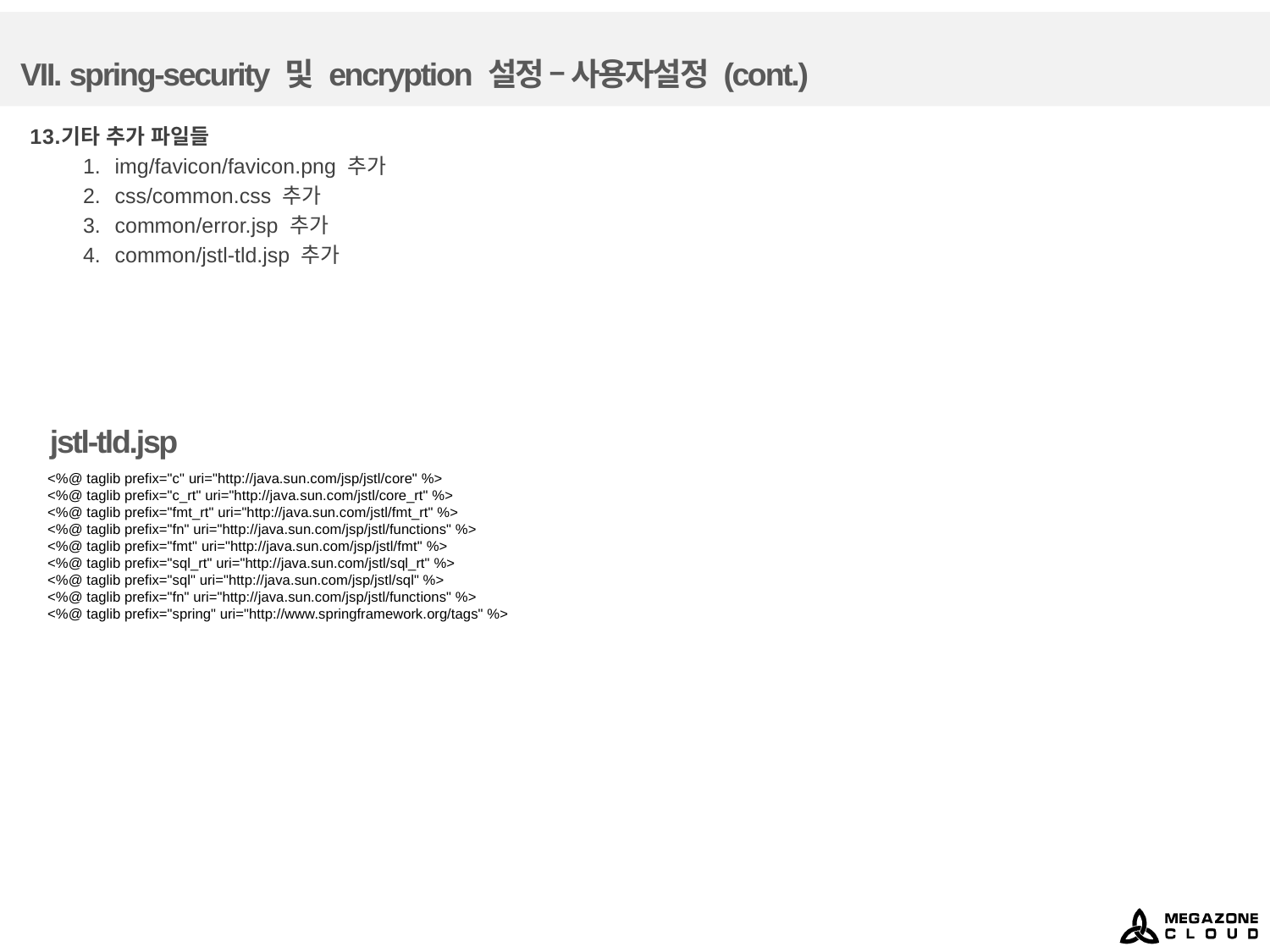

# VII. spring-security 및 encryption 설정 – 사용자설정 (cont.)
기타 추가 파일들
img/favicon/favicon.png 추가
css/common.css 추가
common/error.jsp 추가
common/jstl-tld.jsp 추가

jstl-tld.jsp
<%@ taglib prefix="c" uri="http://java.sun.com/jsp/jstl/core" %>
<%@ taglib prefix="c_rt" uri="http://java.sun.com/jstl/core_rt" %>
<%@ taglib prefix="fmt_rt" uri="http://java.sun.com/jstl/fmt_rt" %>
<%@ taglib prefix="fn" uri="http://java.sun.com/jsp/jstl/functions" %>
<%@ taglib prefix="fmt" uri="http://java.sun.com/jsp/jstl/fmt" %>
<%@ taglib prefix="sql_rt" uri="http://java.sun.com/jstl/sql_rt" %>
<%@ taglib prefix="sql" uri="http://java.sun.com/jsp/jstl/sql" %>
<%@ taglib prefix="fn" uri="http://java.sun.com/jsp/jstl/functions" %>
<%@ taglib prefix="spring" uri="http://www.springframework.org/tags" %>